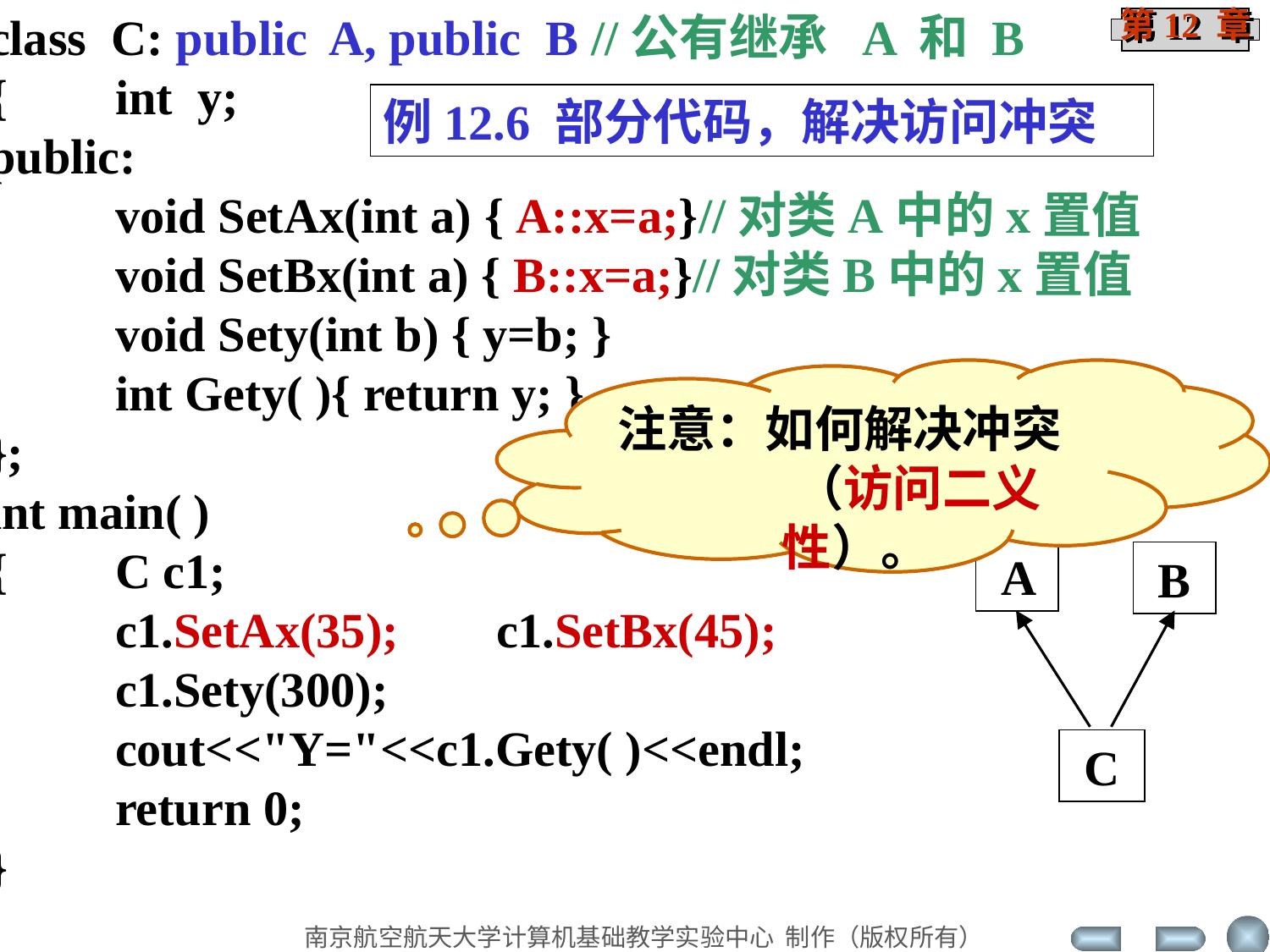

class  C: public  A, public  B //公有继承  A 和 B
{	int  y;
public:
	void SetAx(int a) { A::x=a;}//对类A中的x置值
	void SetBx(int a) { B::x=a;}//对类B中的x置值
	void Sety(int b) { y=b; }
	int Gety( ){ return y; }
};
int main( )
{	C c1;
	c1.SetAx(35);	c1.SetBx(45);
	c1.Sety(300);
	cout<<"Y="<<c1.Gety( )<<endl;
	return 0;
}
例12.6 部分代码，解决访问冲突
注意：如何解决冲突               （访问二义性）。
 A
 B

 C